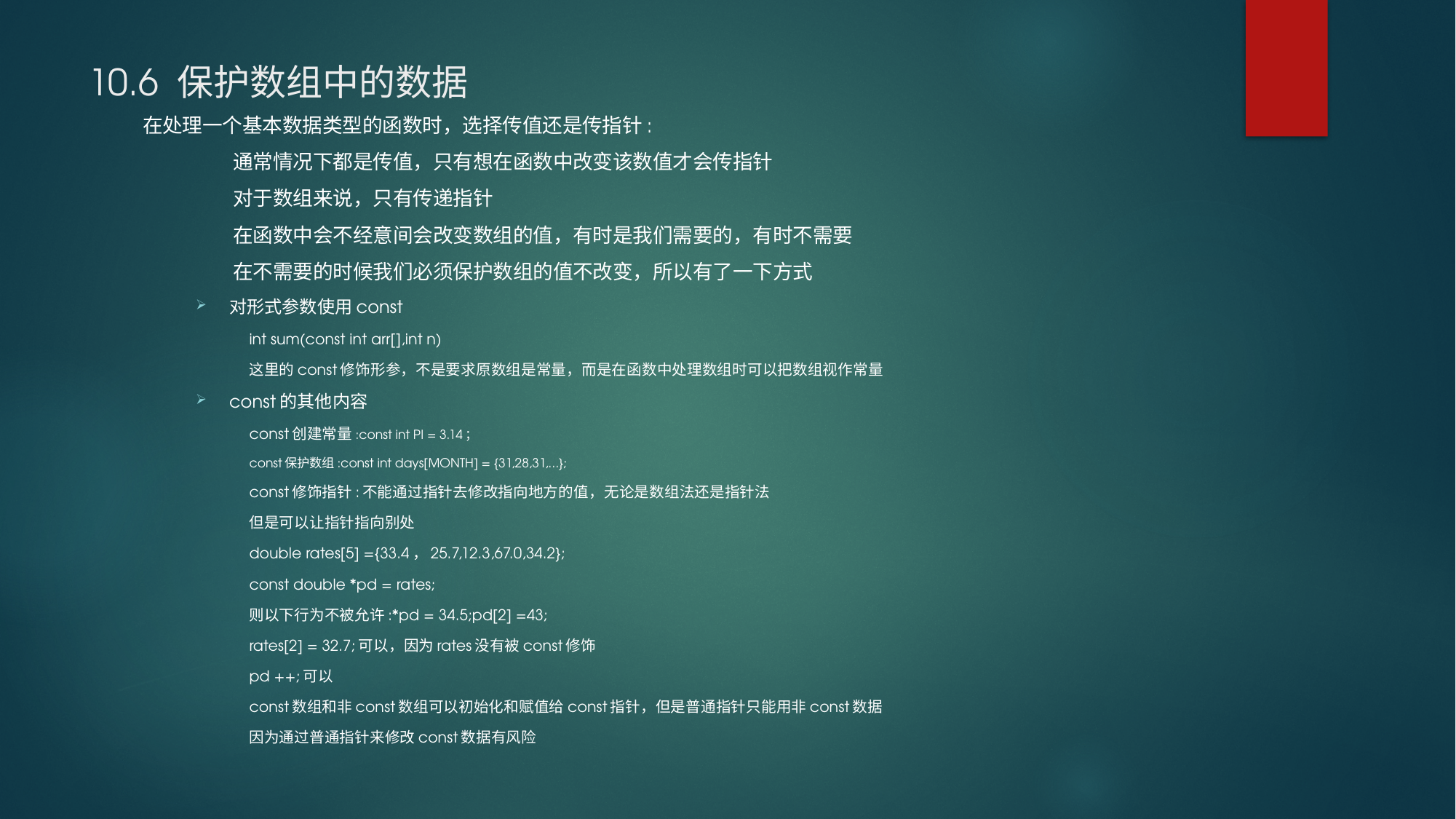

# 10.6 保护数组中的数据
在处理一个基本数据类型的函数时，选择传值还是传指针:
	通常情况下都是传值，只有想在函数中改变该数值才会传指针
	对于数组来说，只有传递指针
	在函数中会不经意间会改变数组的值，有时是我们需要的，有时不需要
	在不需要的时候我们必须保护数组的值不改变，所以有了一下方式
对形式参数使用const
int sum(const int arr[],int n)
这里的const修饰形参，不是要求原数组是常量，而是在函数中处理数组时可以把数组视作常量
const的其他内容
const创建常量:const int PI = 3.14；
const保护数组:const int days[MONTH] = {31,28,31,…};
const修饰指针:不能通过指针去修改指向地方的值，无论是数组法还是指针法
但是可以让指针指向别处
	double rates[5] ={33.4，25.7,12.3,67.0,34.2};
	const double *pd = rates;
	则以下行为不被允许:*pd = 34.5;pd[2] =43;
	rates[2] = 32.7;可以，因为rates没有被const修饰
	pd ++;可以
const数组和非const数组可以初始化和赋值给const指针，但是普通指针只能用非const数据
因为通过普通指针来修改const数据有风险